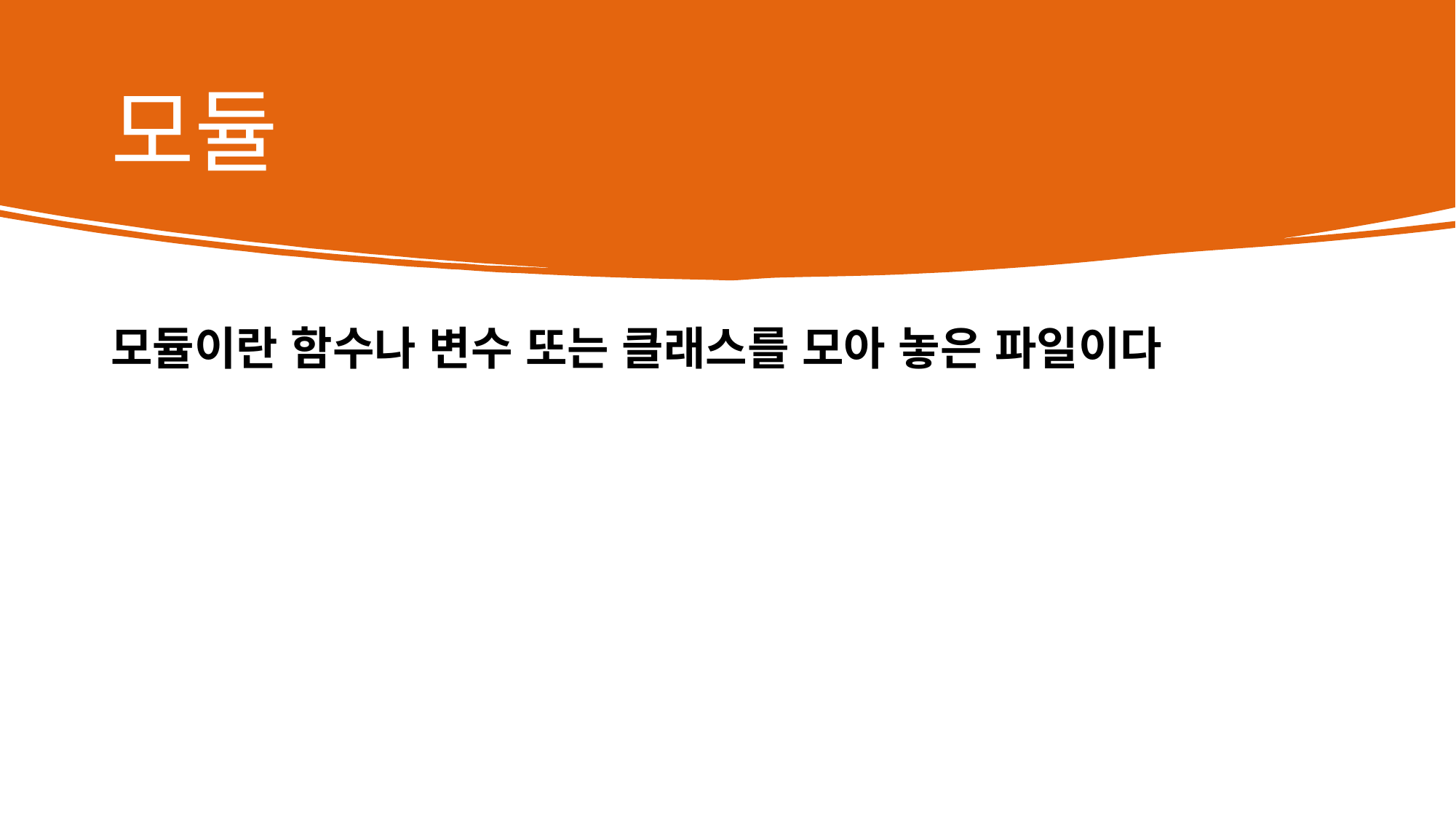

# 모듈
모듈이란 함수나 변수 또는 클래스를 모아 놓은 파일이다